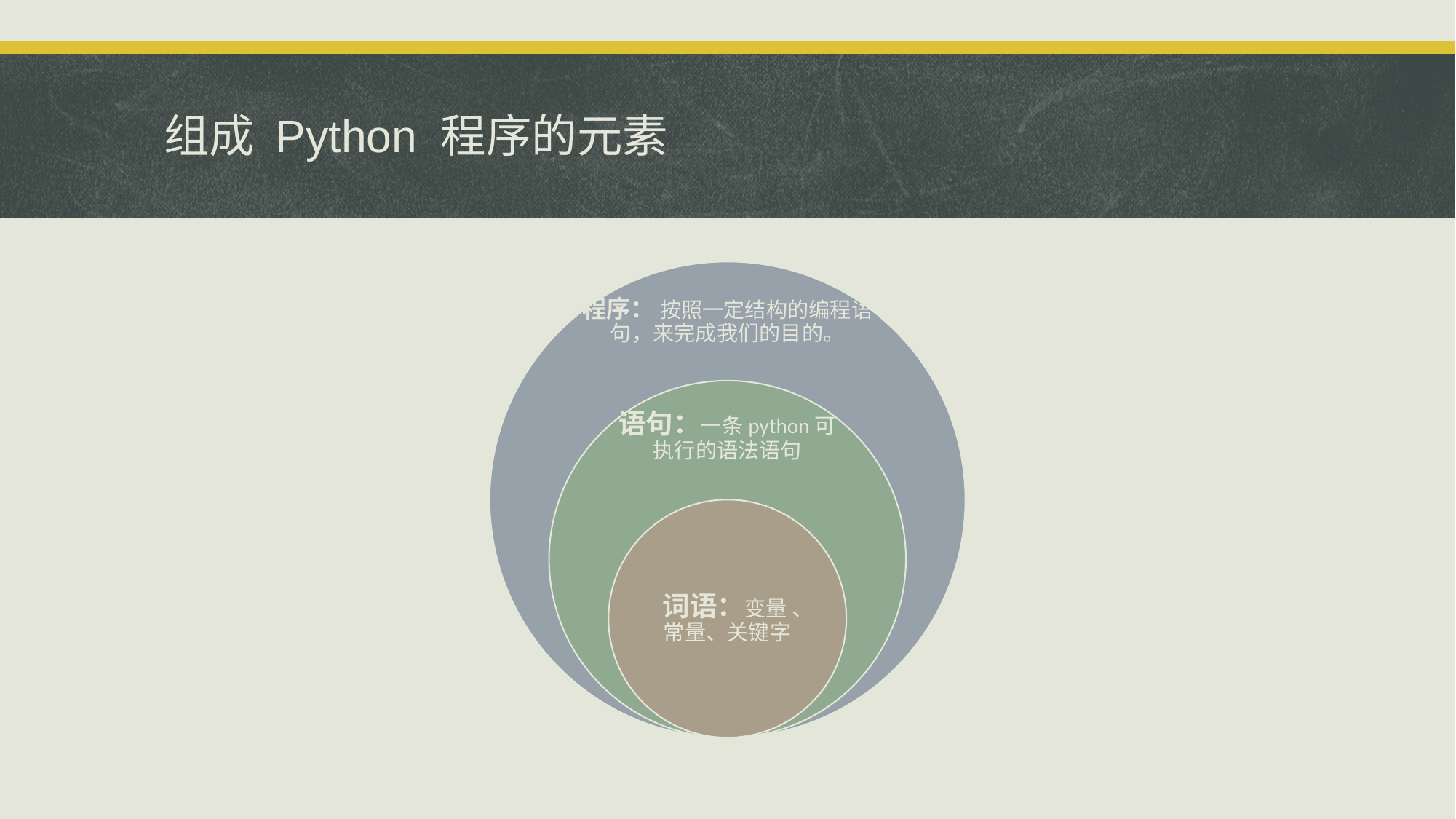

# 组成 Python 程序的元素
程序： 按照一定结构的编程语句，来完成我们的目的。
语句：一条python可执行的语法语句
词语：变量 、常量、关键字